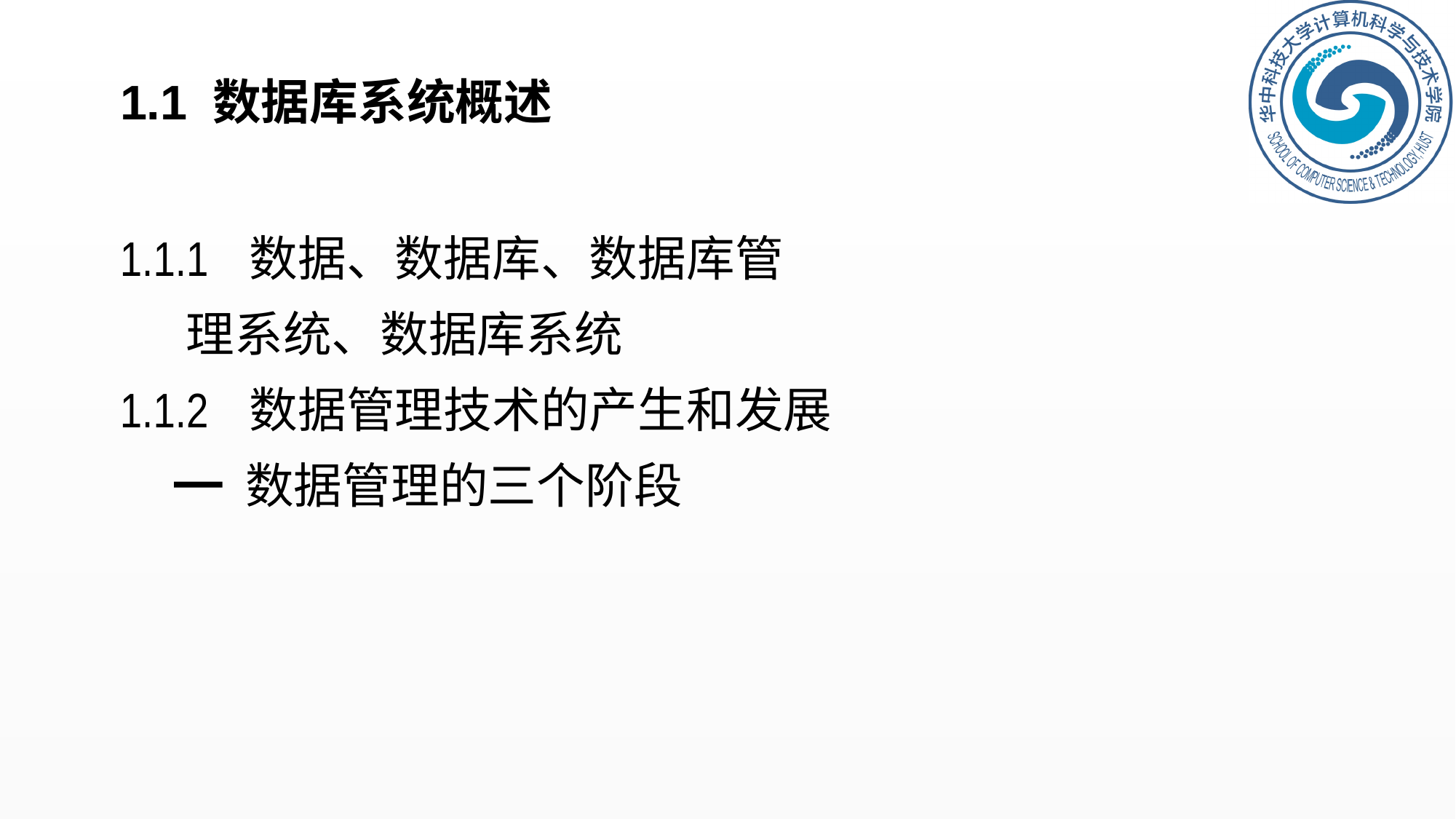

1.1 数据库系统概述
1.1.1 数据、数据库、数据库管
     理系统、数据库系统
1.1.2 数据管理技术的产生和发展
     ━ 数据管理的三个阶段